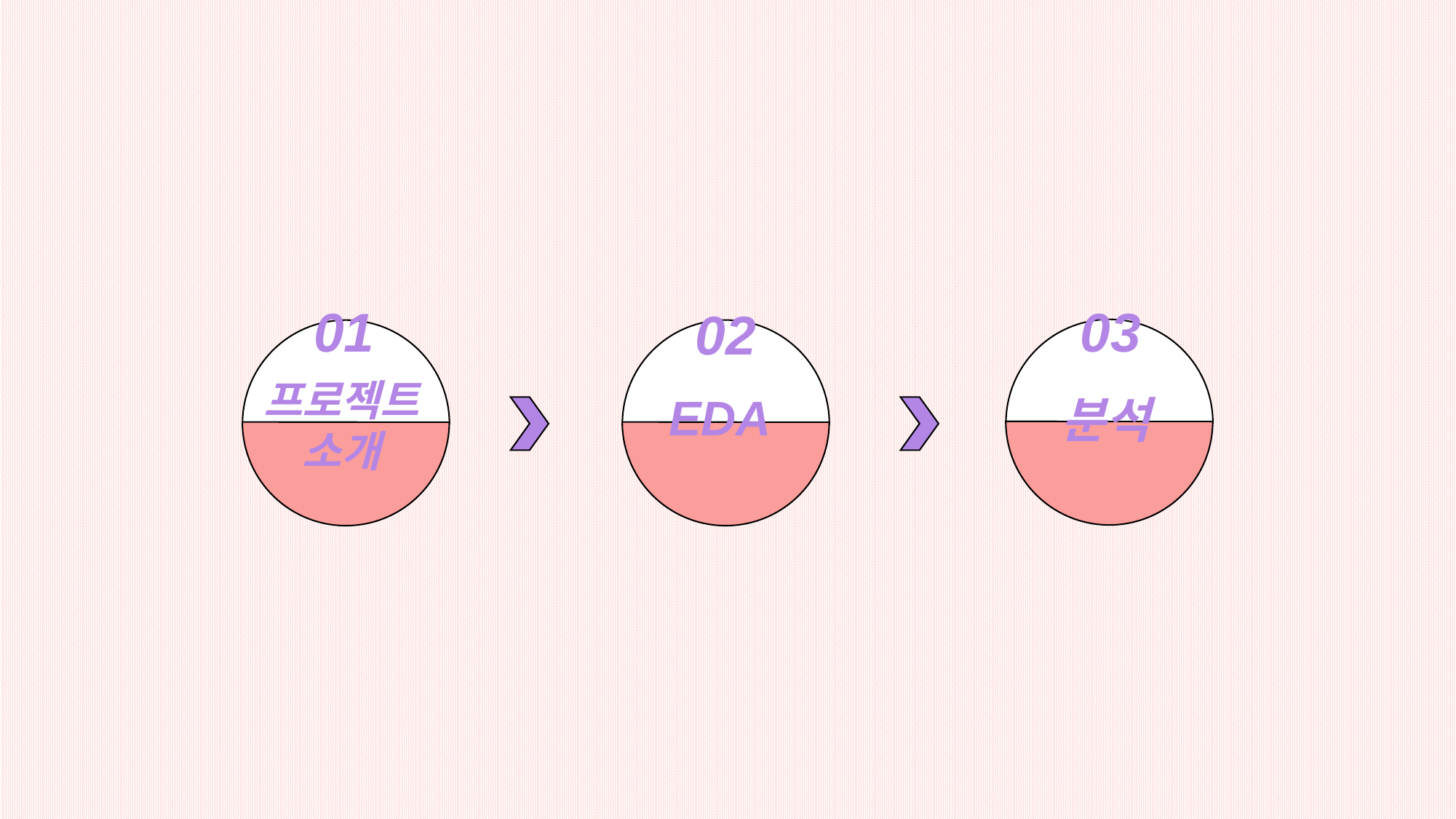

03
01
02

프로젝트
소개
EDA
분석